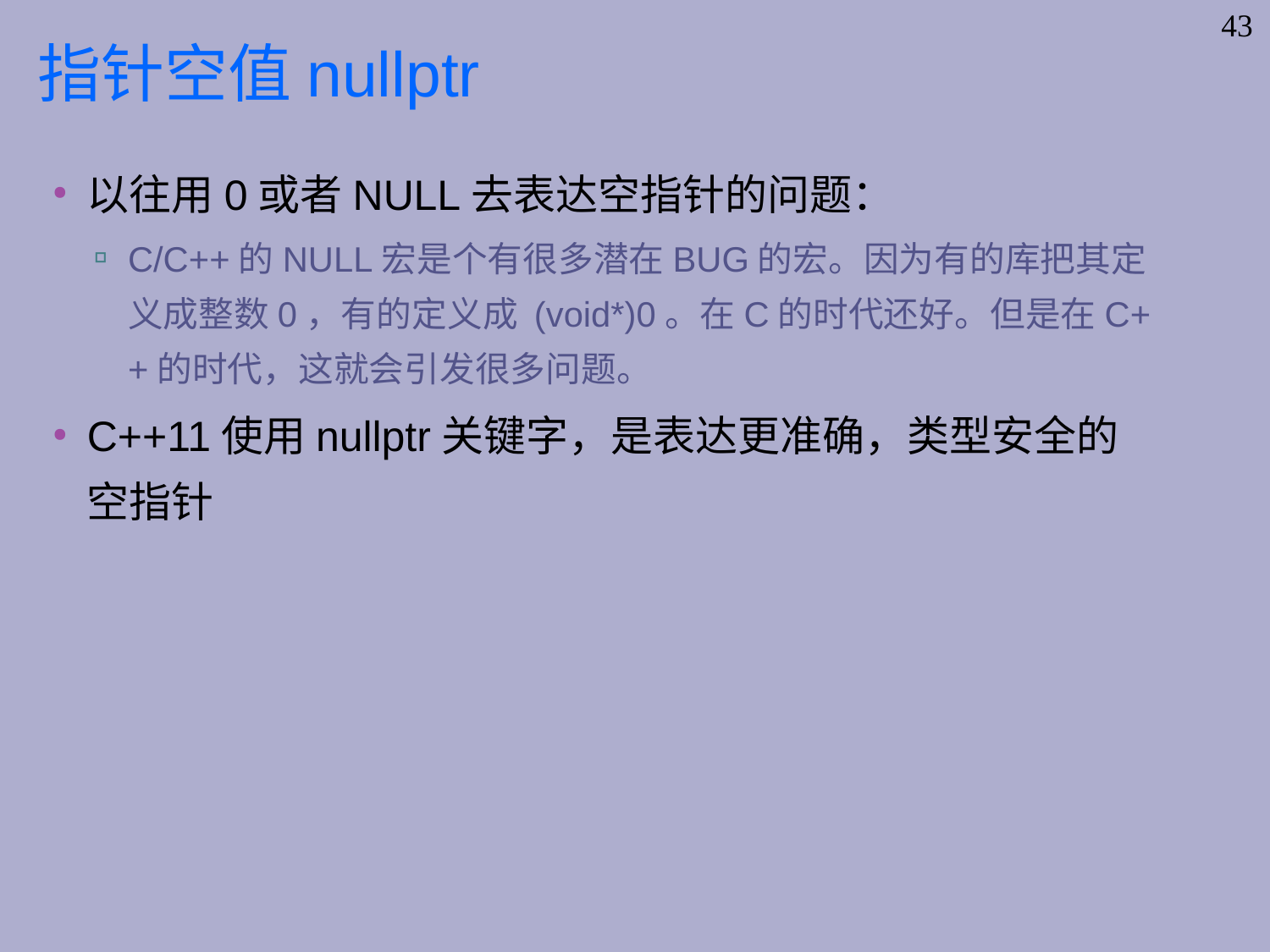

43
# 指针空值nullptr
以往用0或者NULL去表达空指针的问题：
C/C++的NULL宏是个有很多潜在BUG的宏。因为有的库把其定义成整数0，有的定义成 (void*)0。在C的时代还好。但是在C++的时代，这就会引发很多问题。
C++11使用nullptr关键字，是表达更准确，类型安全的空指针